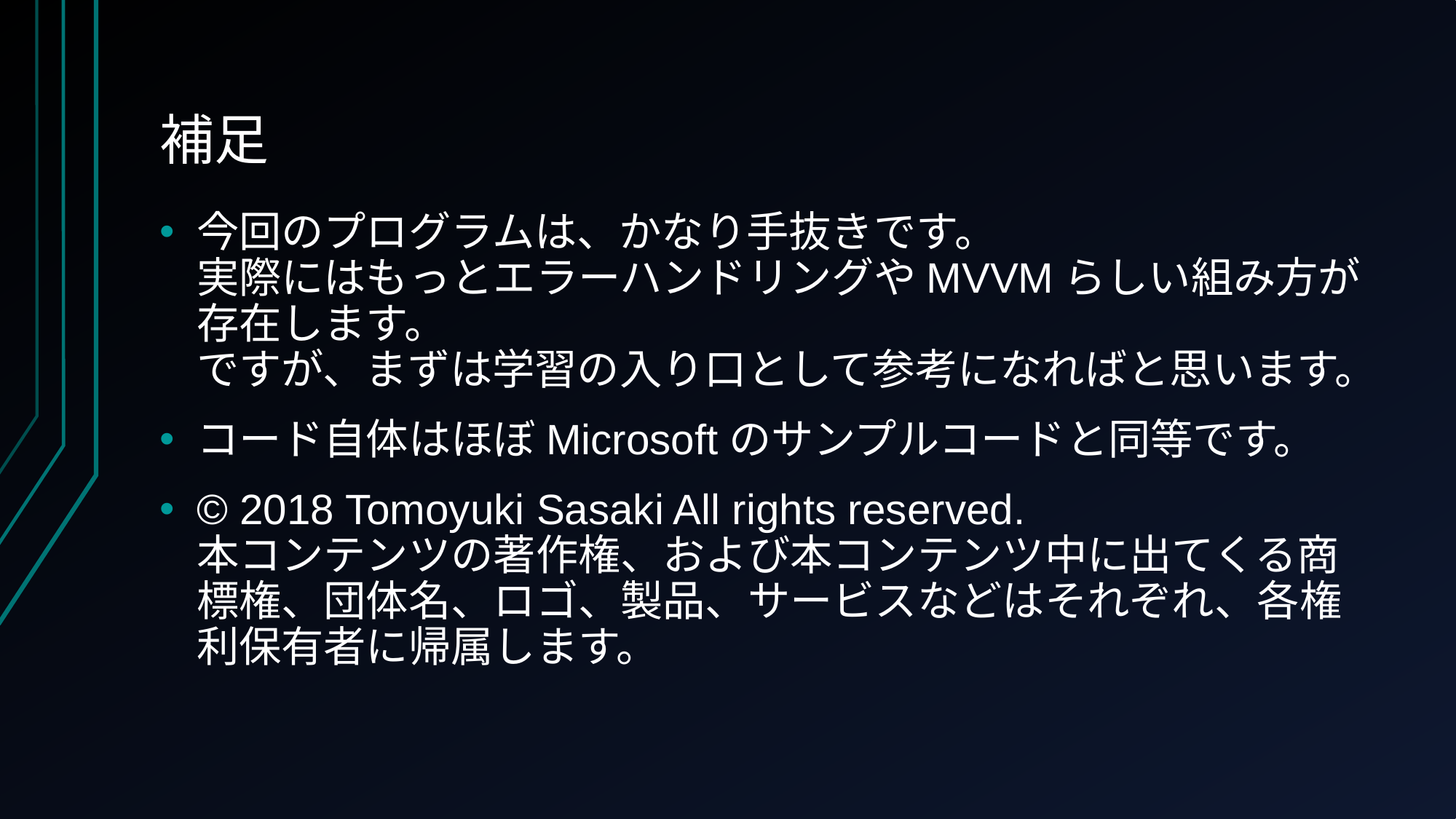

# 補足
今回のプログラムは、かなり手抜きです。
実際にはもっとエラーハンドリングやMVVMらしい組み方が存在します。
ですが、まずは学習の入り口として参考になればと思います。
コード自体はほぼMicrosoftのサンプルコードと同等です。
© 2018 Tomoyuki Sasaki All rights reserved.
本コンテンツの著作権、および本コンテンツ中に出てくる商標権、団体名、ロゴ、製品、サービスなどはそれぞれ、各権利保有者に帰属します。